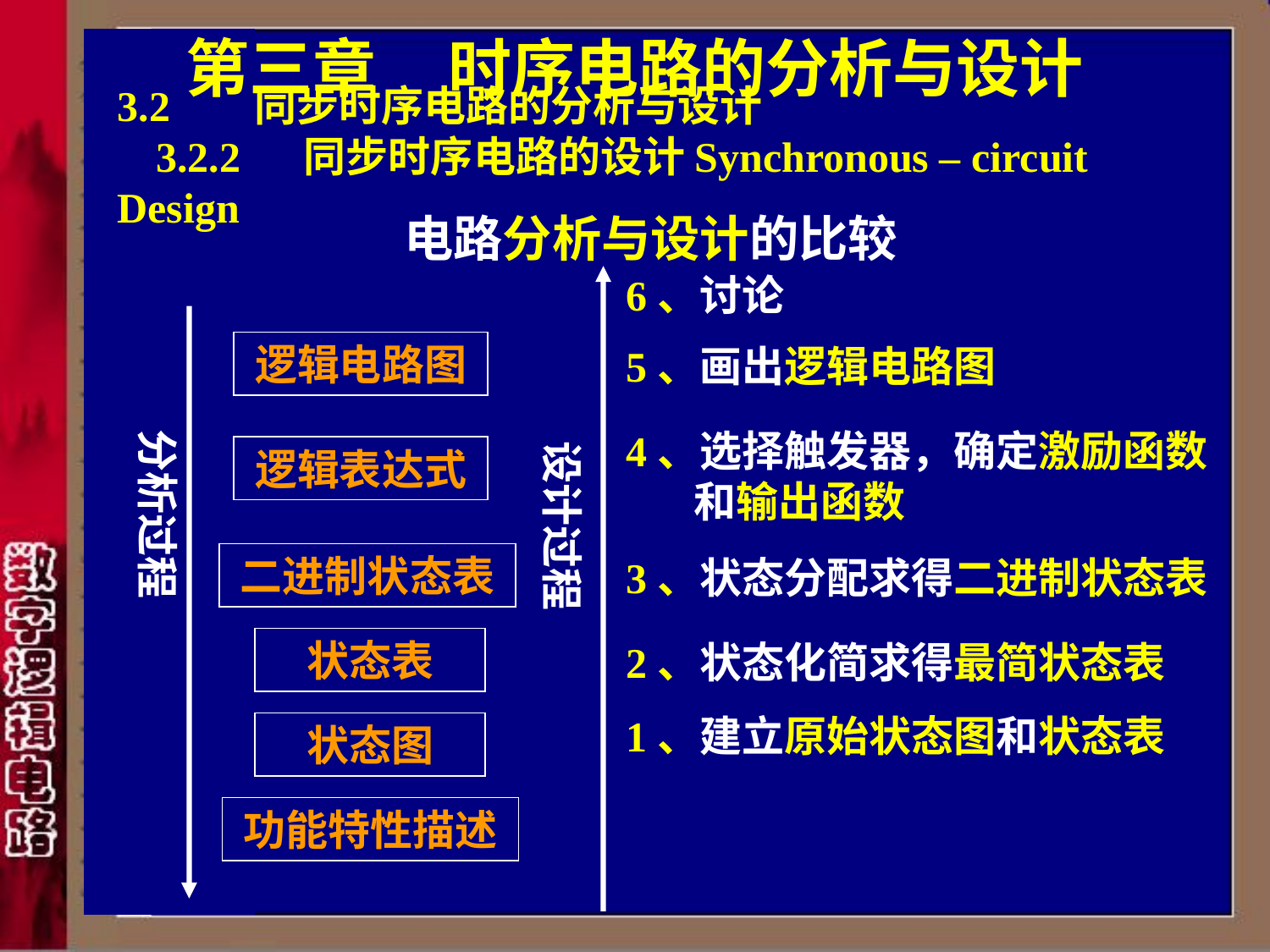

# 第三章     时序电路的分析与设计

3.2       同步时序电路的分析与设计
   3.2.2     同步时序电路的设计Synchronous – circuit Design
电路分析与设计的比较
6、讨论

逻辑电路图
5、画出逻辑电路图
分析过程
4、选择触发器，确定激励函数
      和输出函数
设计过程
逻辑表达式
二进制状态表
3、状态分配求得二进制状态表
状态表
2、状态化简求得最简状态表
1、建立原始状态图和状态表
状态图
功能特性描述